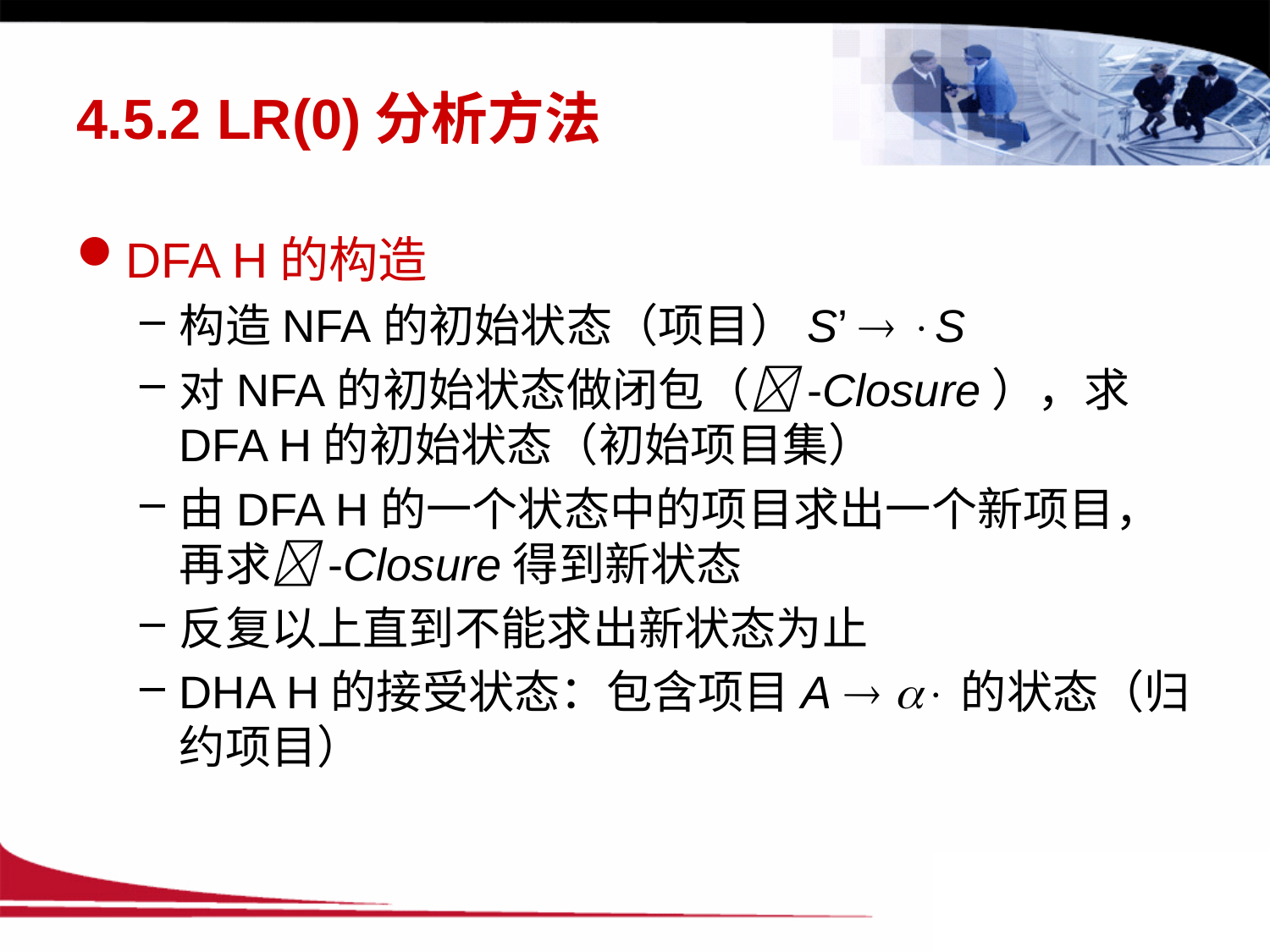

# 4.5.2 LR(0)分析方法
DFA H的构造
构造NFA的初始状态（项目）S’ → ⋅S
对NFA的初始状态做闭包（ε-Closure），求DFA H的初始状态（初始项目集）
由DFA H的一个状态中的项目求出一个新项目，再求ε-Closure得到新状态
反复以上直到不能求出新状态为止
DHA H的接受状态：包含项目A → α⋅的状态（归约项目）